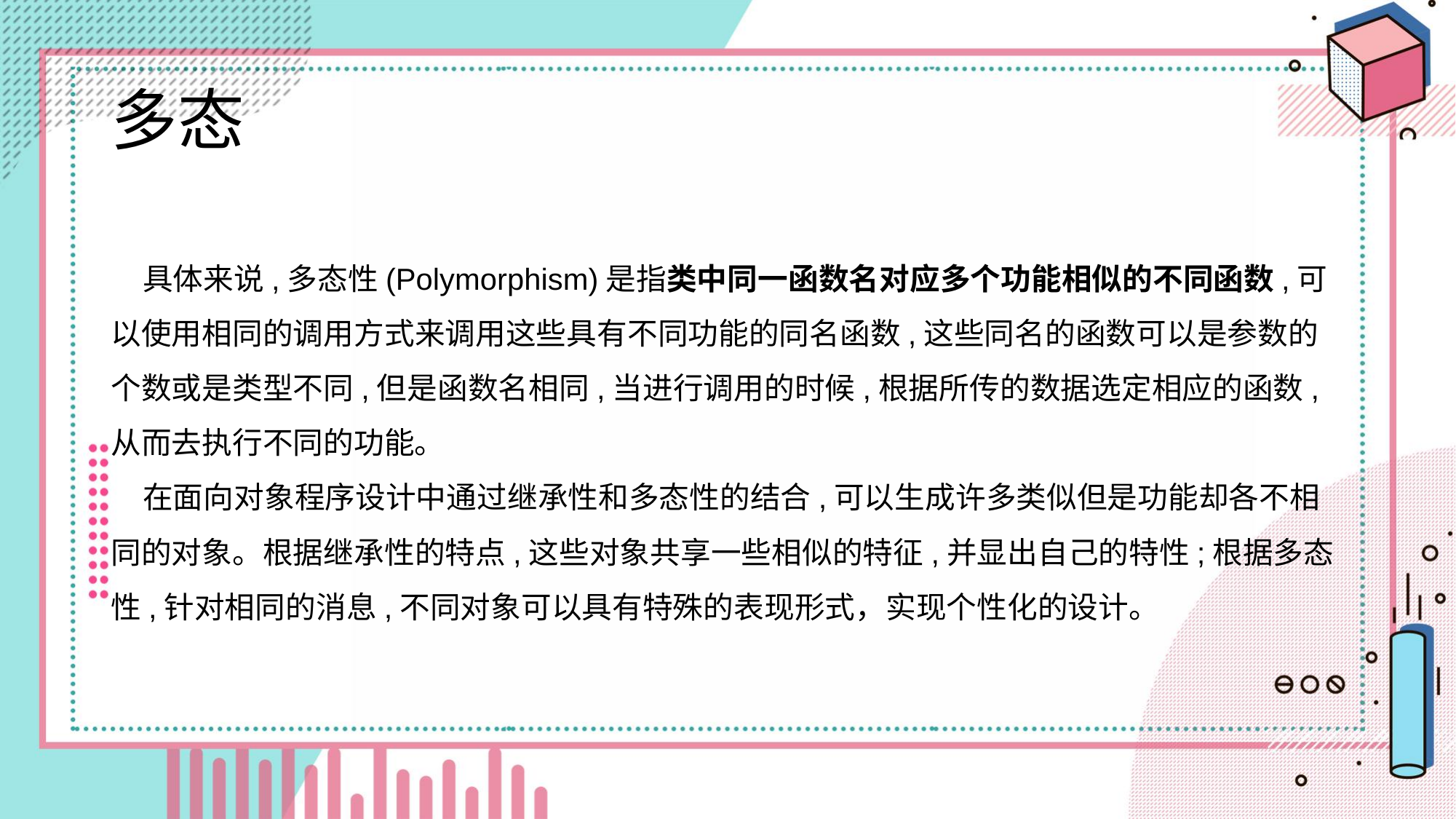

# 多态
具体来说,多态性(Polymorphism)是指类中同一函数名对应多个功能相似的不同函数,可以使用相同的调用方式来调用这些具有不同功能的同名函数,这些同名的函数可以是参数的个数或是类型不同,但是函数名相同,当进行调用的时候,根据所传的数据选定相应的函数,从而去执行不同的功能。
在面向对象程序设计中通过继承性和多态性的结合,可以生成许多类似但是功能却各不相同的对象。根据继承性的特点,这些对象共享一些相似的特征,并显出自己的特性;根据多态性,针对相同的消息,不同对象可以具有特殊的表现形式，实现个性化的设计。